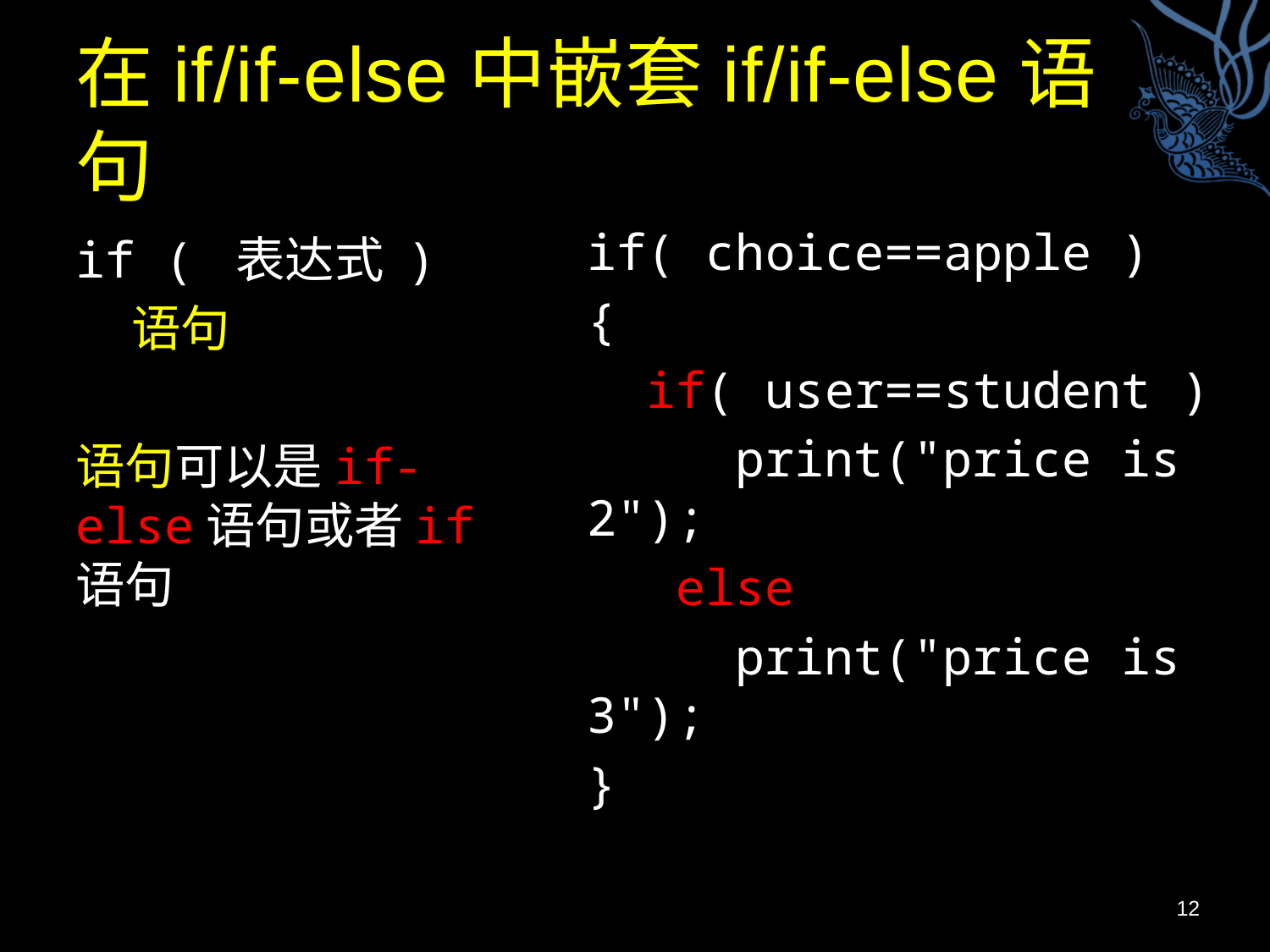

# 在if/if-else中嵌套if/if-else语句
if( choice==apple )
{
  if( user==student )
     print("price is 2");
   else
     print("price is 3");
}
if ( 表达式 )
    语句

语句可以是if-else语句或者if语句

12